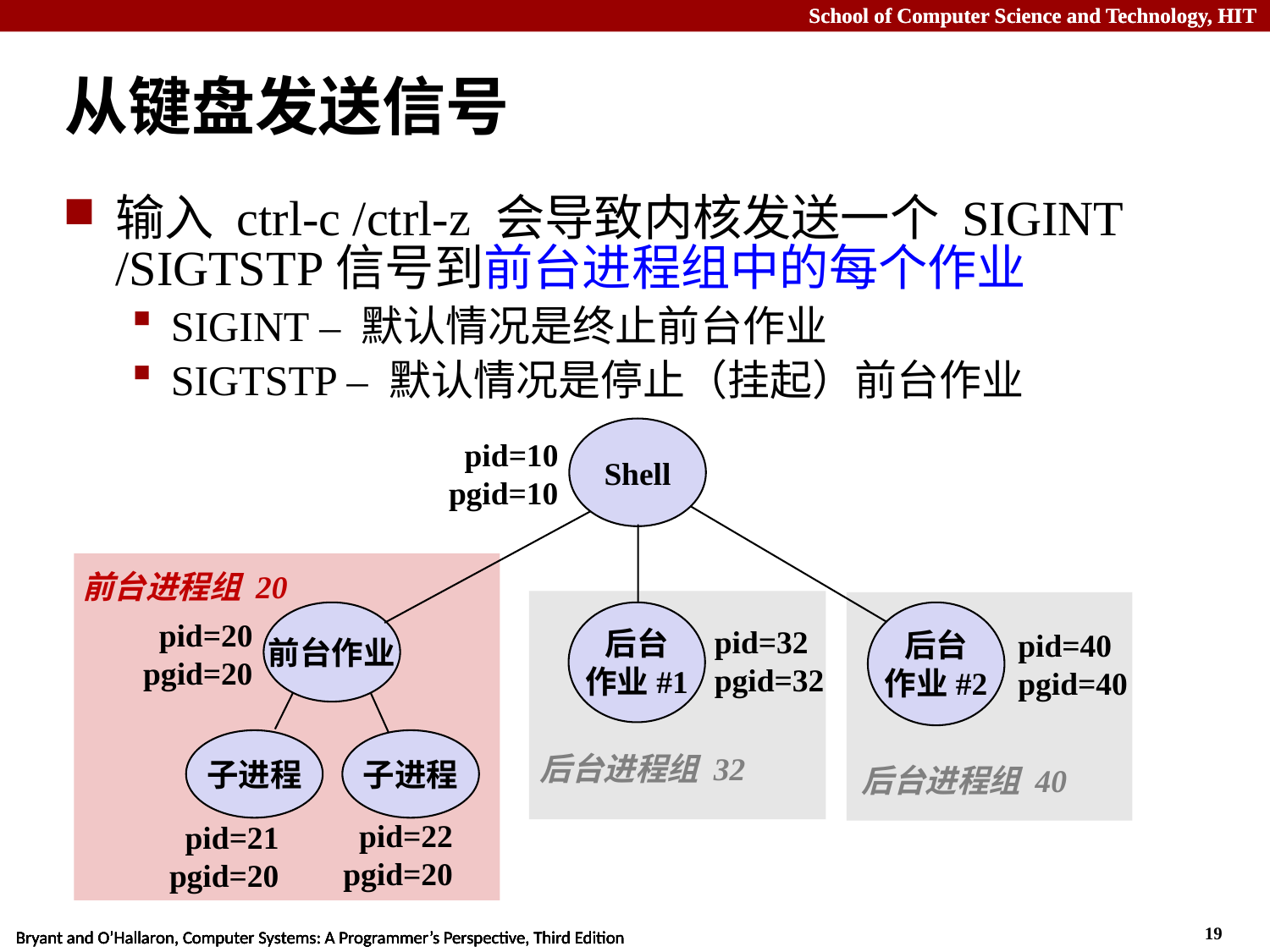

# 从键盘发送信号
输入 ctrl-c /ctrl-z 会导致内核发送一个 SIGINT /SIGTSTP信号到前台进程组中的每个作业
SIGINT – 默认情况是终止前台作业
SIGTSTP – 默认情况是停止（挂起）前台作业
Shell
pid=10
pgid=10

前台进程组 20

后台
作业#1
后台
作业#2
前台作业
pid=20
pgid=20
pid=32
pgid=32
pid=40
pgid=40

子进程
子进程
后台进程组 32
后台进程组 40
pid=22
pgid=20
pid=21
pgid=20